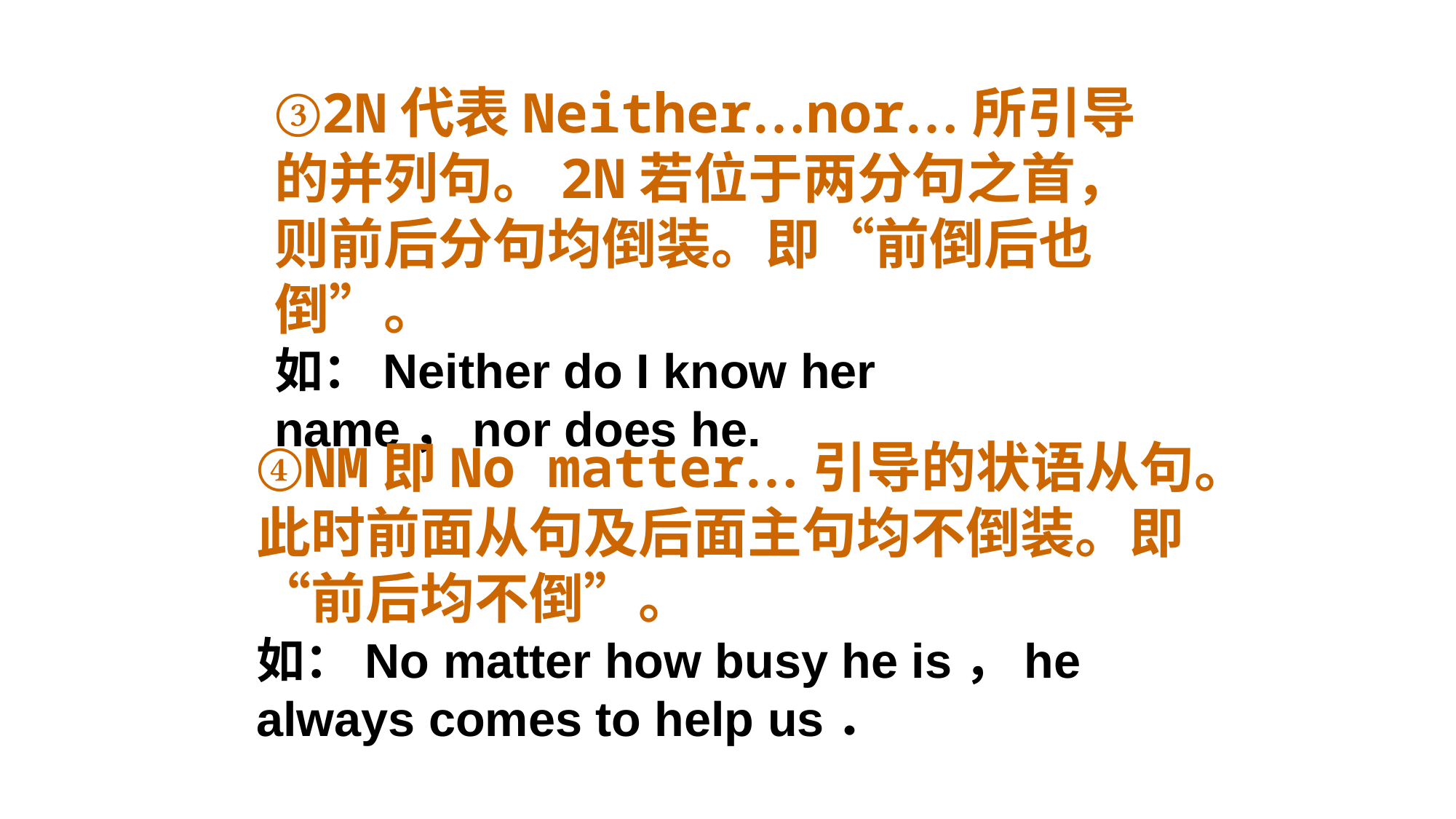

③2N代表Neither…nor…所引导的并列句。2N若位于两分句之首，则前后分句均倒装。即“前倒后也倒”。
如：Neither do I know her name，nor does he.
④NM即No matter…引导的状语从句。此时前面从句及后面主句均不倒装。即“前后均不倒”。
如：No matter how busy he is，he always comes to help us．